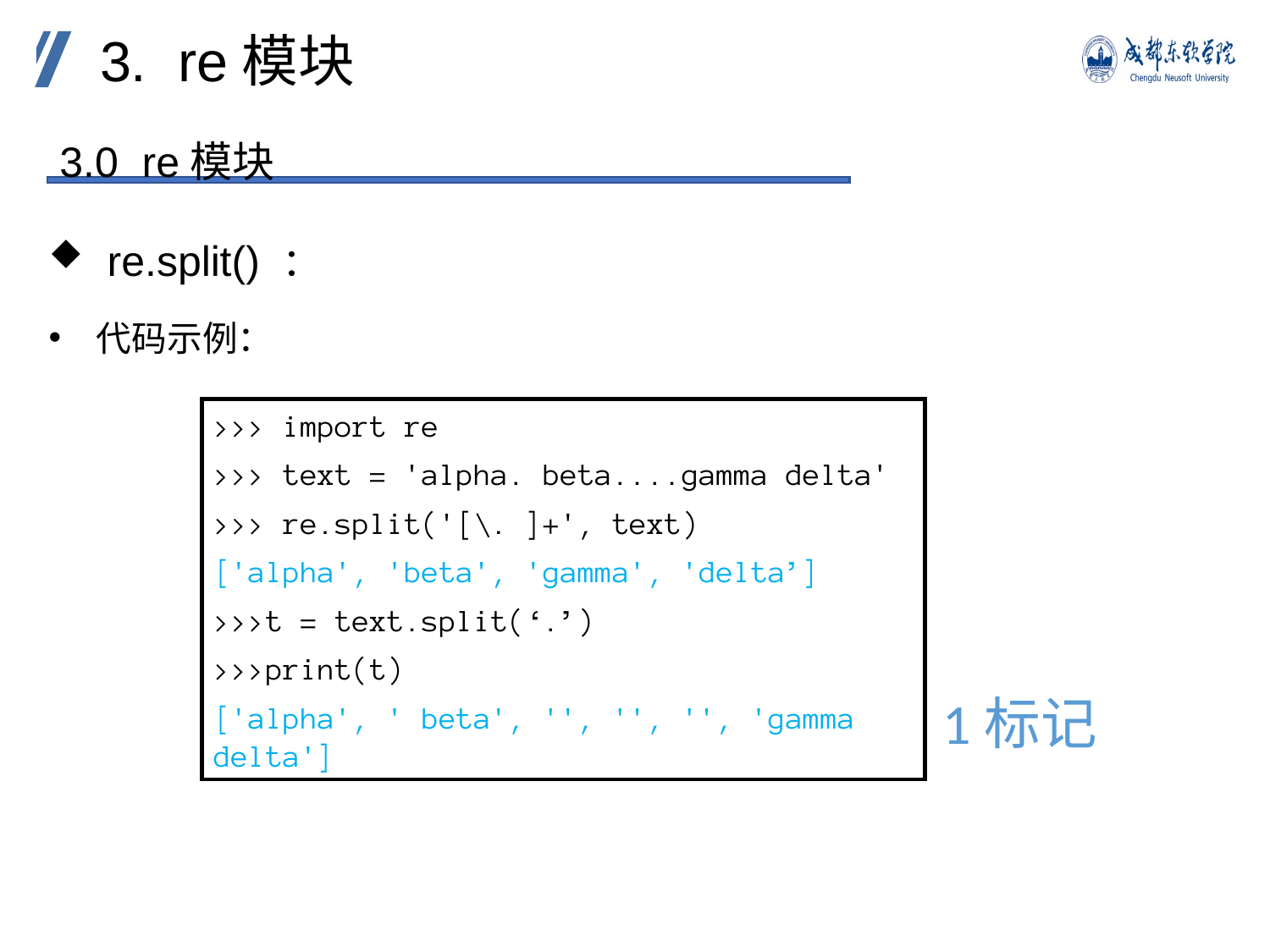

3.  re模块
3.0  re模块

 re.split() ：
代码示例：
>>> import re
>>> text = 'alpha. beta....gamma delta'
>>> re.split('[\. ]+', text)
['alpha', 'beta', 'gamma', 'delta’]
>>>t = text.split(‘.’)
>>>print(t)
['alpha', ' beta', '', '', '', 'gamma delta']
1标记